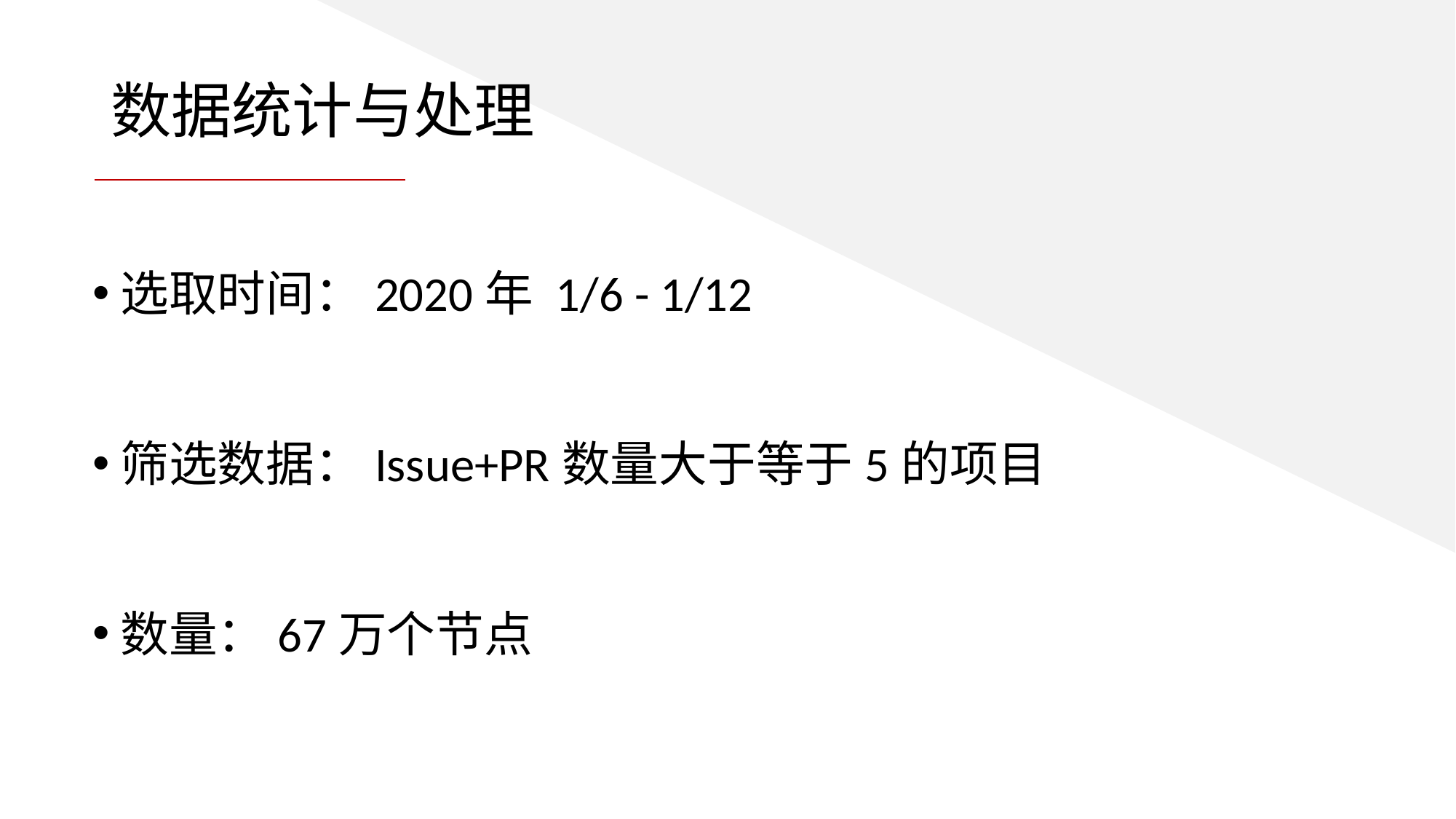

# 数据统计与处理

选取时间：2020年 1/6 - 1/12

筛选数据：Issue+PR数量大于等于5的项目

数量：67万个节点